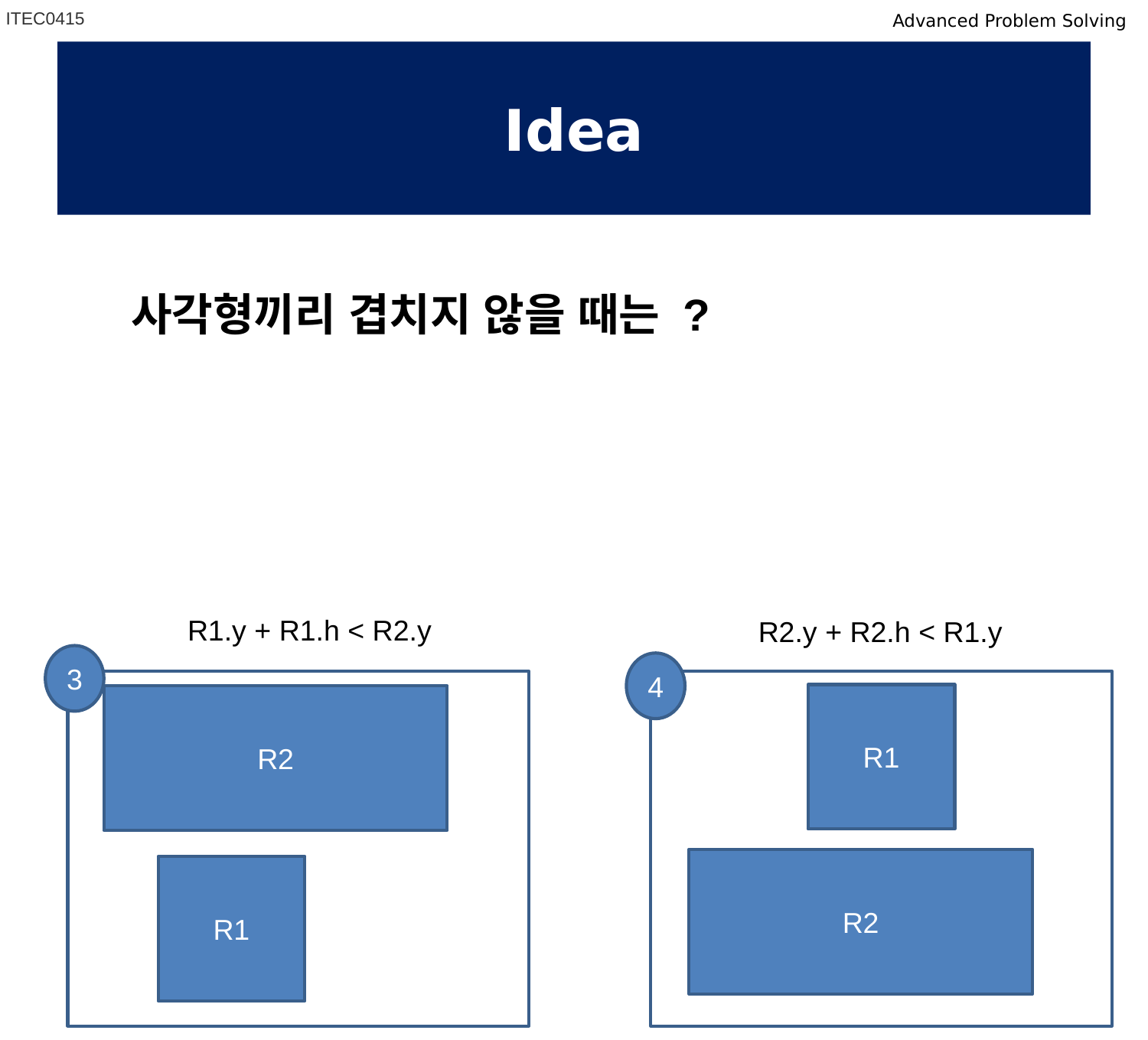

ITEC0415
Advanced Problem Solving
# Idea
사각형끼리 겹치지 않을 때는 ?
R1.y + R1.h < R2.y
R2.y + R2.h < R1.y
3
4

R1
R2
R2
R1